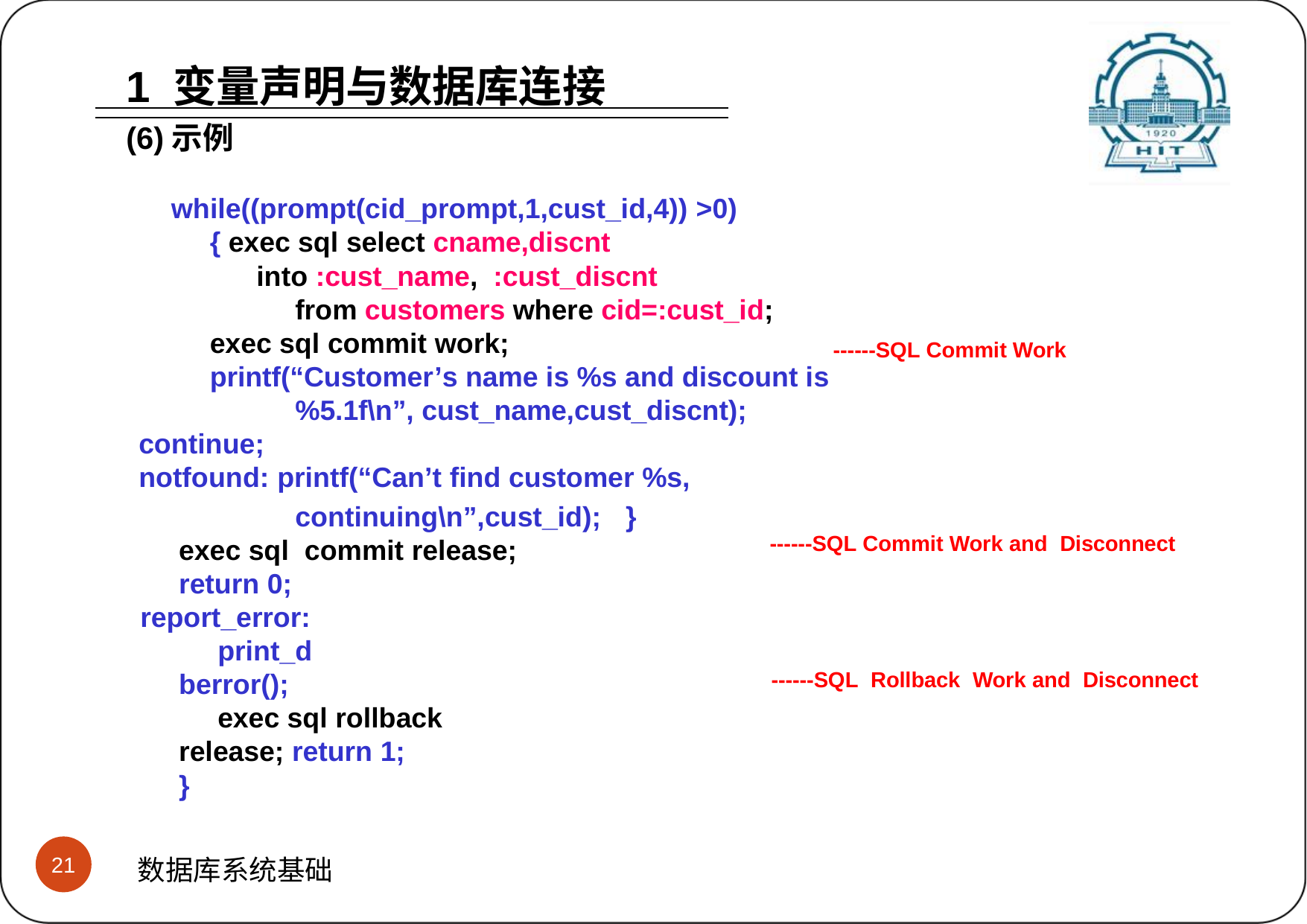

# 1 变量声明与数据库连接
(6)示例
while((prompt(cid_prompt,1,cust_id,4)) >0) { exec sql select cname,discnt
into :cust_name,  :cust_discnt
from customers where cid=:cust_id; exec sql commit work;
printf(“Customer’s name is %s and discount is %5.1f\n”, cust_name,cust_discnt);
continue;
notfound: printf(“Can’t find customer %s,
------SQL Commit Work
continuing\n”,cust_id);	} exec sql  commit release;
return 0; report_error:
print_dberror();
exec sql rollback release; return 1;
}
------SQL Commit Work and  Disconnect
------SQL  Rollback  Work and  Disconnect